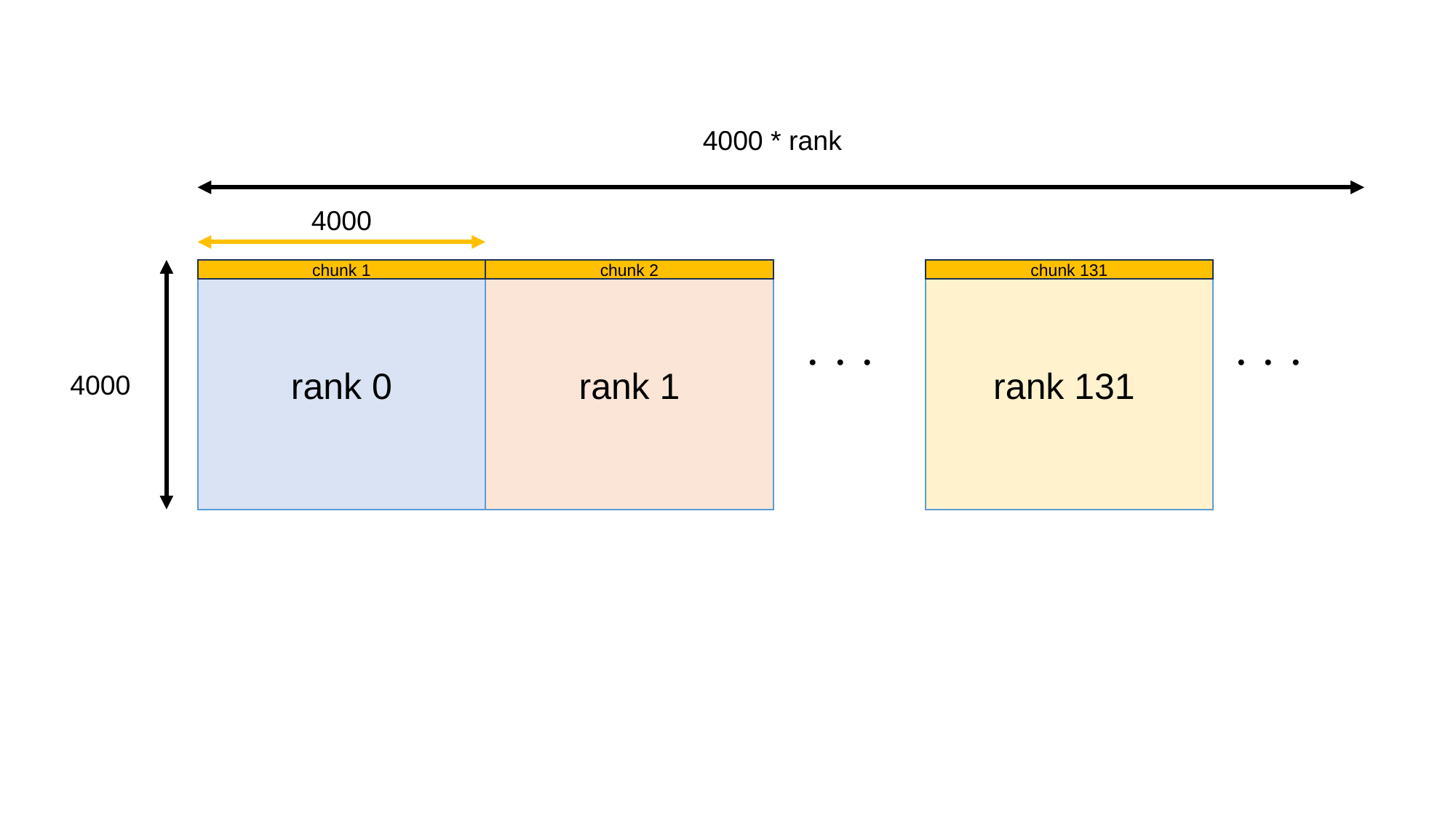

4000 * rank
4000
rank 0
rank 1
rank 131
chunk 1
chunk 2
chunk 131
・・・
・・・
4000